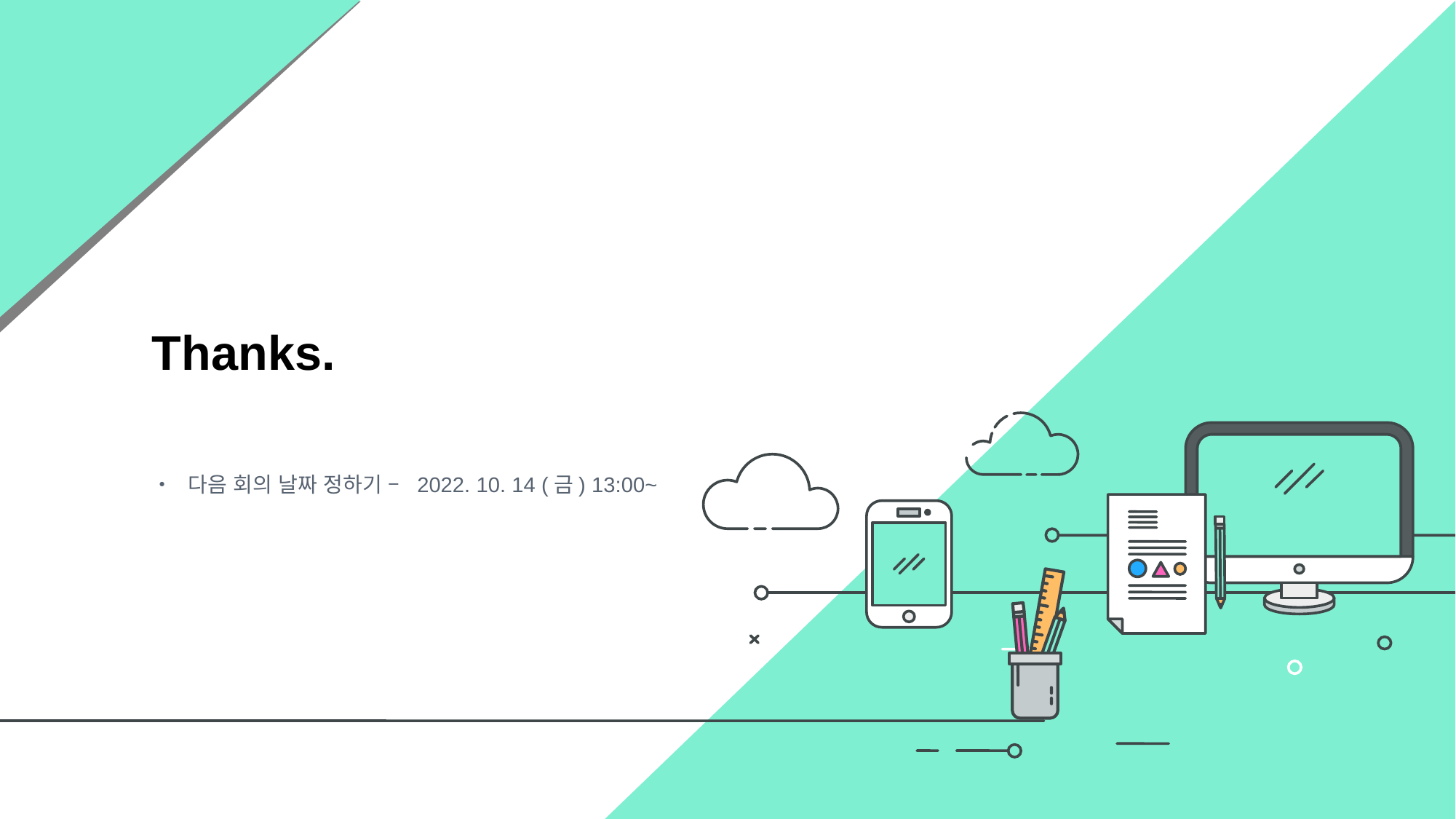

# Thanks.
•  다음 회의 날짜 정하기 –  2022. 10. 14 (금) 13:00~